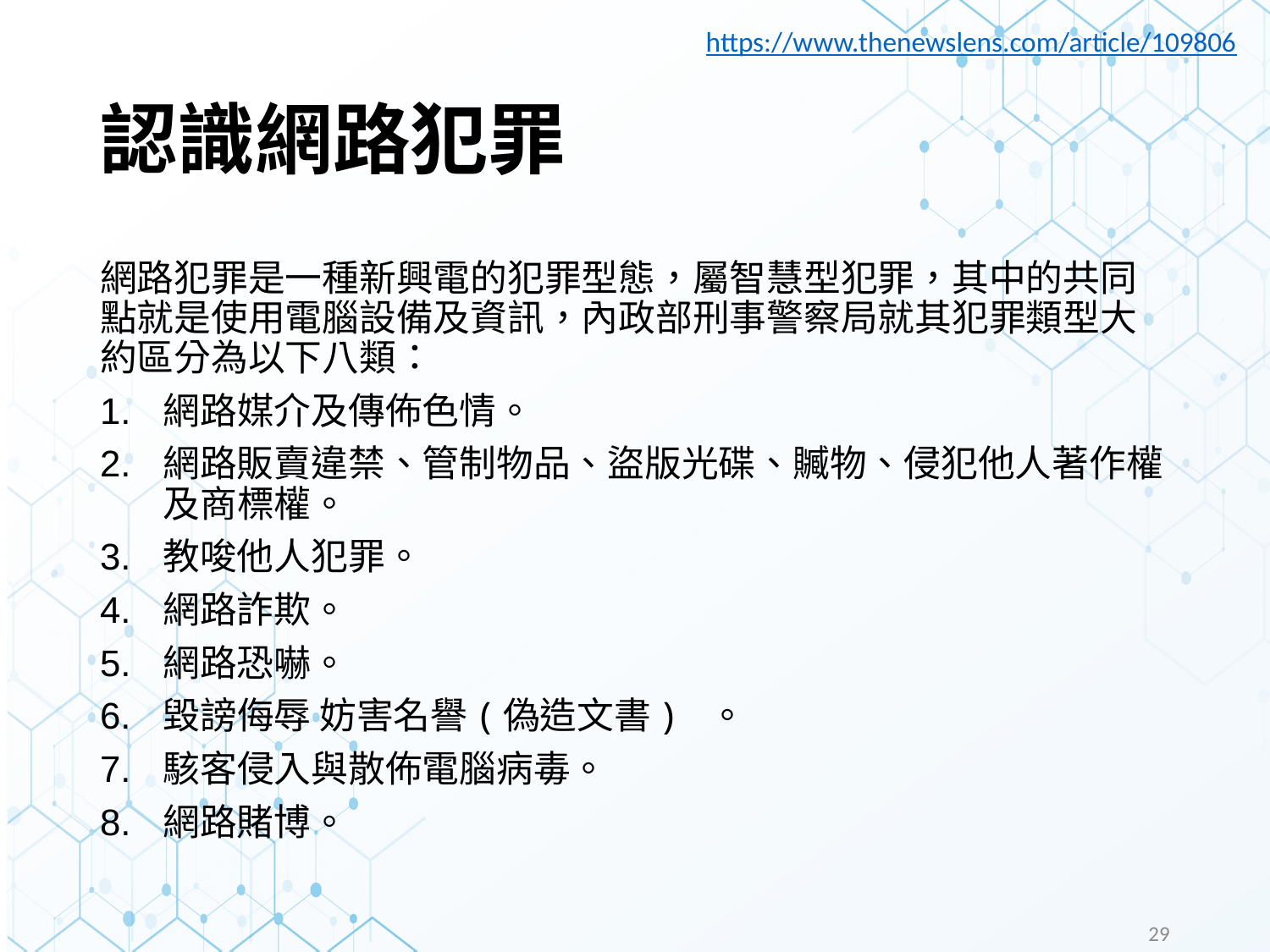

https://www.thenewslens.com/article/109806
# 認識網路犯罪
網路犯罪是一種新興電的犯罪型態，屬智慧型犯罪，其中的共同點就是使用電腦設備及資訊，內政部刑事警察局就其犯罪類型大約區分為以下八類：
網路媒介及傳佈色情。
網路販賣違禁、管制物品、盜版光碟、贓物、侵犯他人著作權及商標權。
教唆他人犯罪。
網路詐欺。
網路恐嚇。
毀謗侮辱 妨害名譽(偽造文書) 。
駭客侵入與散佈電腦病毒。
網路賭博。
29